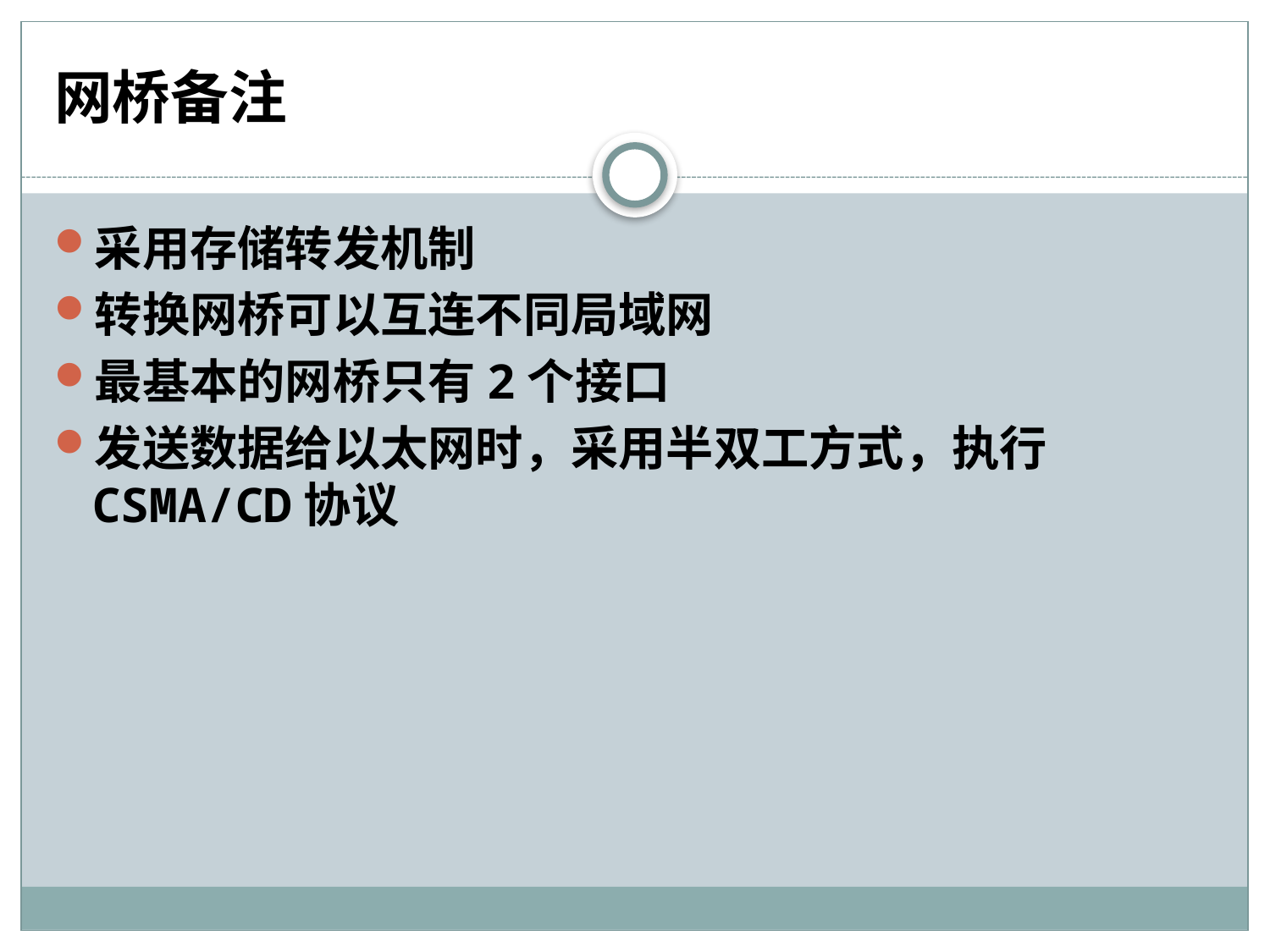

# 网桥备注
采用存储转发机制
转换网桥可以互连不同局域网
最基本的网桥只有2个接口
发送数据给以太网时，采用半双工方式，执行CSMA/CD协议